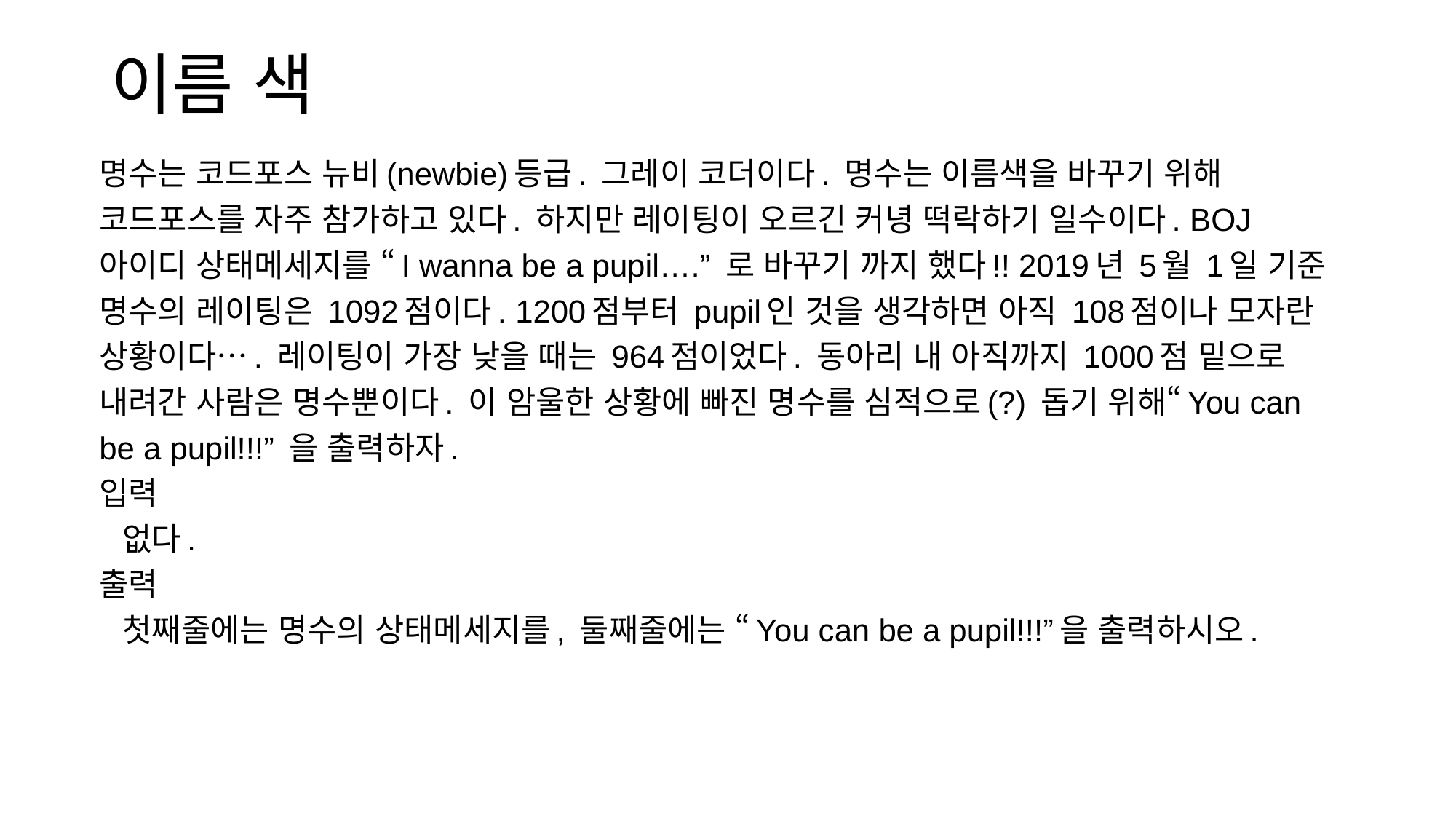

# 이름 색
명수는 코드포스 뉴비(newbie)등급. 그레이 코더이다. 명수는 이름색을 바꾸기 위해 코드포스를 자주 참가하고 있다. 하지만 레이팅이 오르긴 커녕 떡락하기 일수이다. BOJ아이디 상태메세지를 “I wanna be a pupil….” 로 바꾸기 까지 했다!! 2019년 5월 1일 기준 명수의 레이팅은 1092점이다. 1200점부터 pupil인 것을 생각하면 아직 108점이나 모자란 상황이다…. 레이팅이 가장 낮을 때는 964점이었다. 동아리 내 아직까지 1000점 밑으로 내려간 사람은 명수뿐이다. 이 암울한 상황에 빠진 명수를 심적으로(?) 돕기 위해“You can be a pupil!!!” 을 출력하자.
입력
  없다.
출력
  첫째줄에는 명수의 상태메세지를, 둘째줄에는 “You can be a pupil!!!”을 출력하시오.